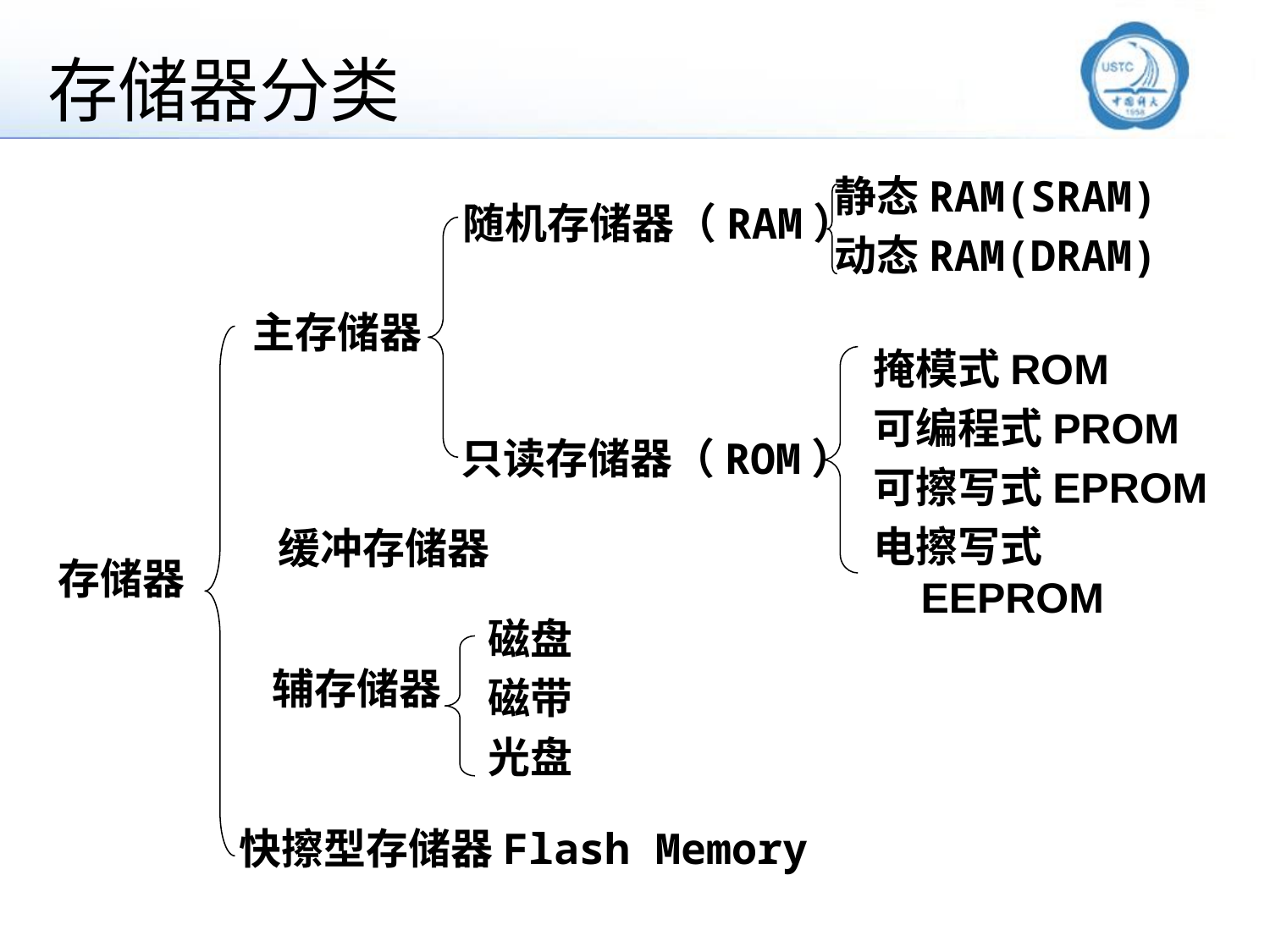

# 存储器分类
静态RAM(SRAM)
动态RAM(DRAM)

随机存储器（RAM）

主存储器

掩模式ROM
可编程式PROM
可擦写式EPROM
电擦写式EEPROM

只读存储器（ROM）
缓冲存储器
存储器
磁盘
磁带
光盘

辅存储器
快擦型存储器Flash Memory